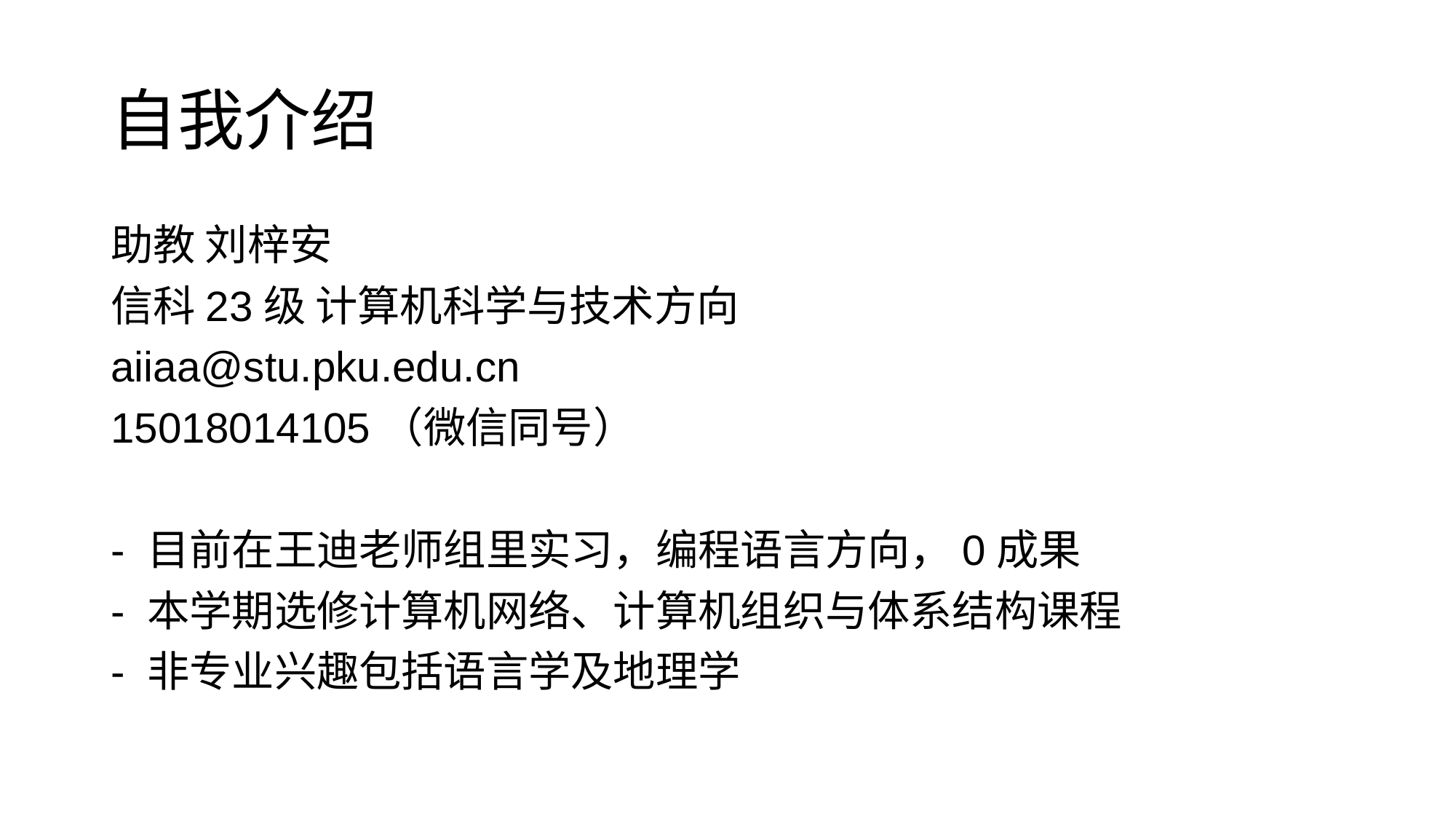

# 自我介绍
助教 刘梓安
信科23级 计算机科学与技术方向
aiiaa@stu.pku.edu.cn
15018014105（微信同号）

- 目前在王迪老师组里实习，编程语言方向，0成果
- 本学期选修计算机网络、计算机组织与体系结构课程
- 非专业兴趣包括语言学及地理学